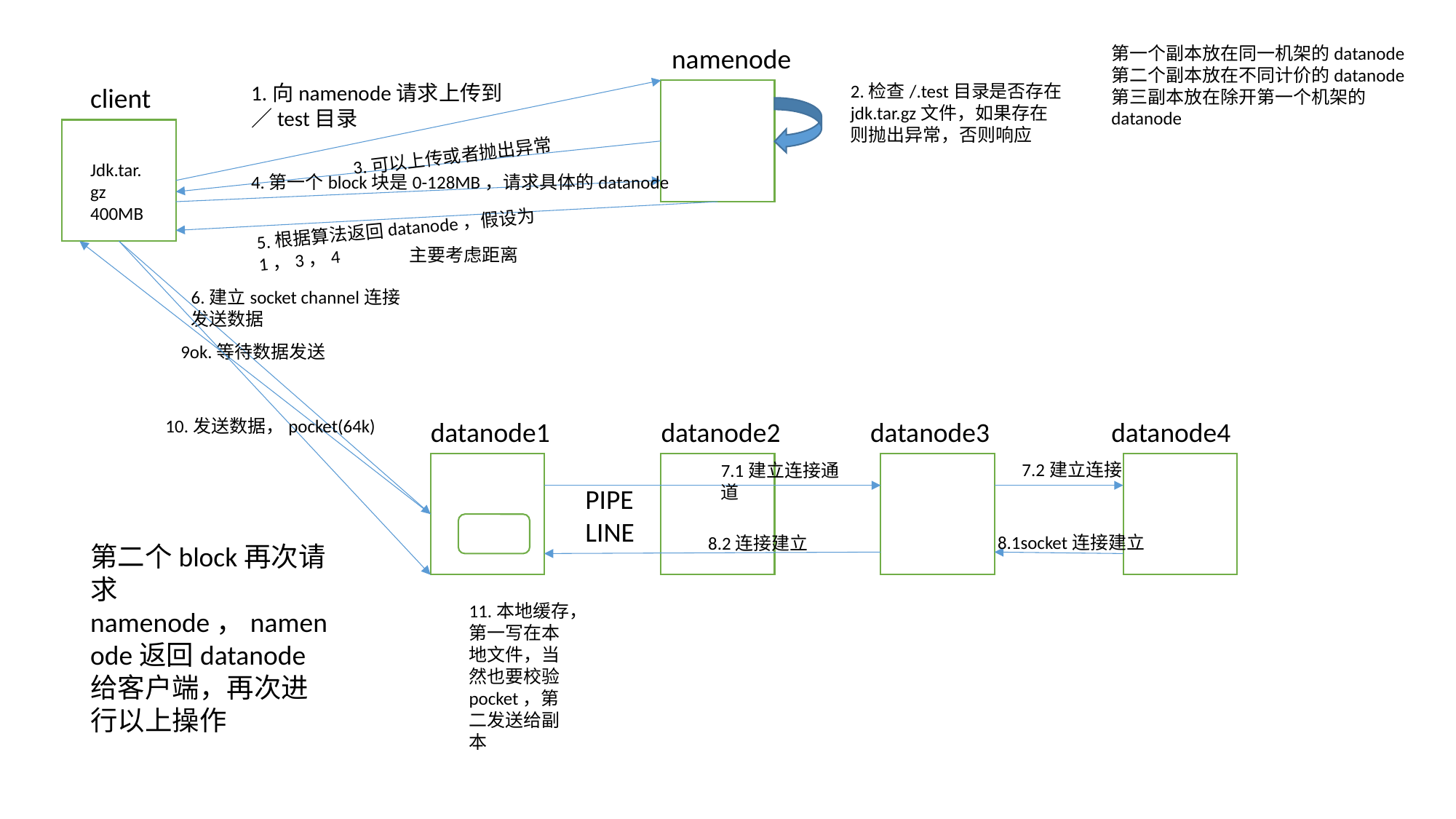

namenode
第一个副本放在同一机架的datanode
第二个副本放在不同计价的datanode
第三副本放在除开第一个机架的datanode
1.向namenode请求上传到／test目录
2.检查/.test目录是否存在jdk.tar.gz文件，如果存在则抛出异常，否则响应
client

3.可以上传或者抛出异常
Jdk.tar.gz 400MB
4.第一个block块是0-128MB，请求具体的datanode
5.根据算法返回datanode，假设为1，3，4
主要考虑距离
6.建立socket channel连接发送数据
9ok.等待数据发送
10.发送数据，pocket(64k)
datanode1
datanode2
datanode3
datanode4
7.2建立连接

7.1建立连接通道

PIPE LINE

8.1socket连接建立
8.2连接建立
第二个block再次请求namenode，namenode返回datanode给客户端，再次进行以上操作
11.本地缓存，第一写在本地文件，当然也要校验pocket，第二发送给副本